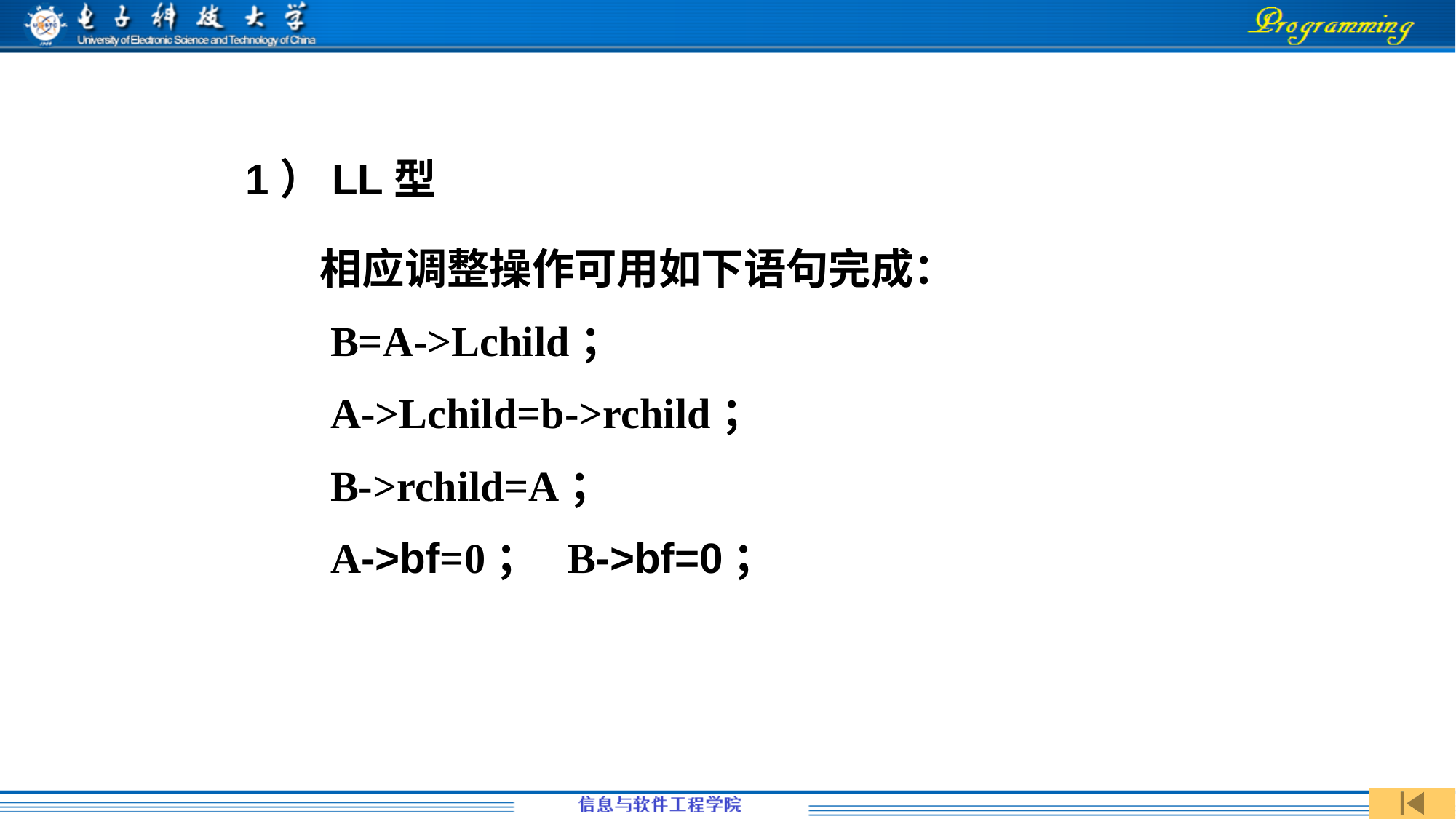

1）LL型
相应调整操作可用如下语句完成：
 B=A->Lchild；
 A->Lchild=b->rchild；
 B->rchild=A；
 A->bf=0；  B->bf=0；